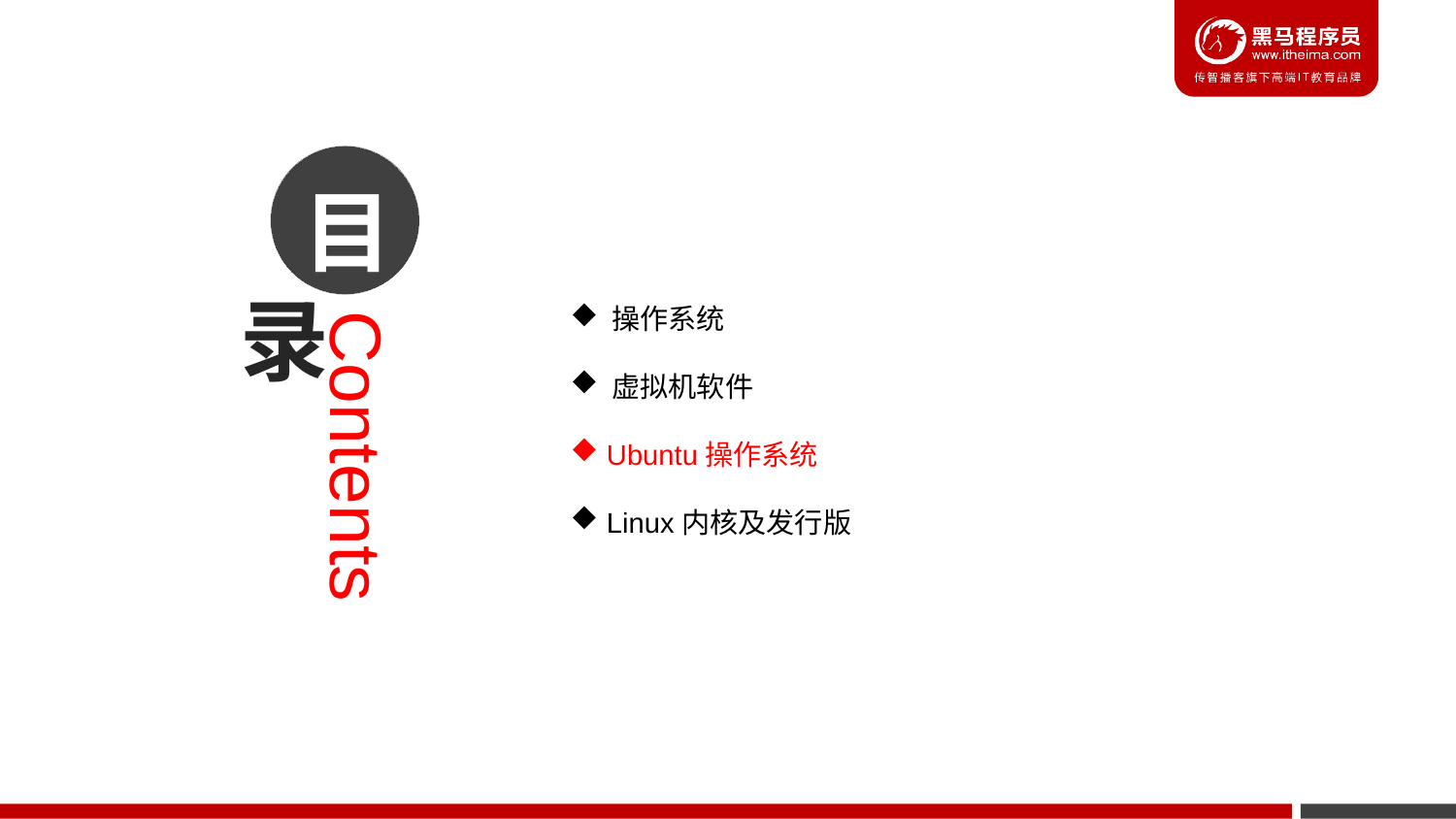

目
 操作系统
 虚拟机软件
 Ubuntu操作系统
 Linux内核及发行版
录
Contents